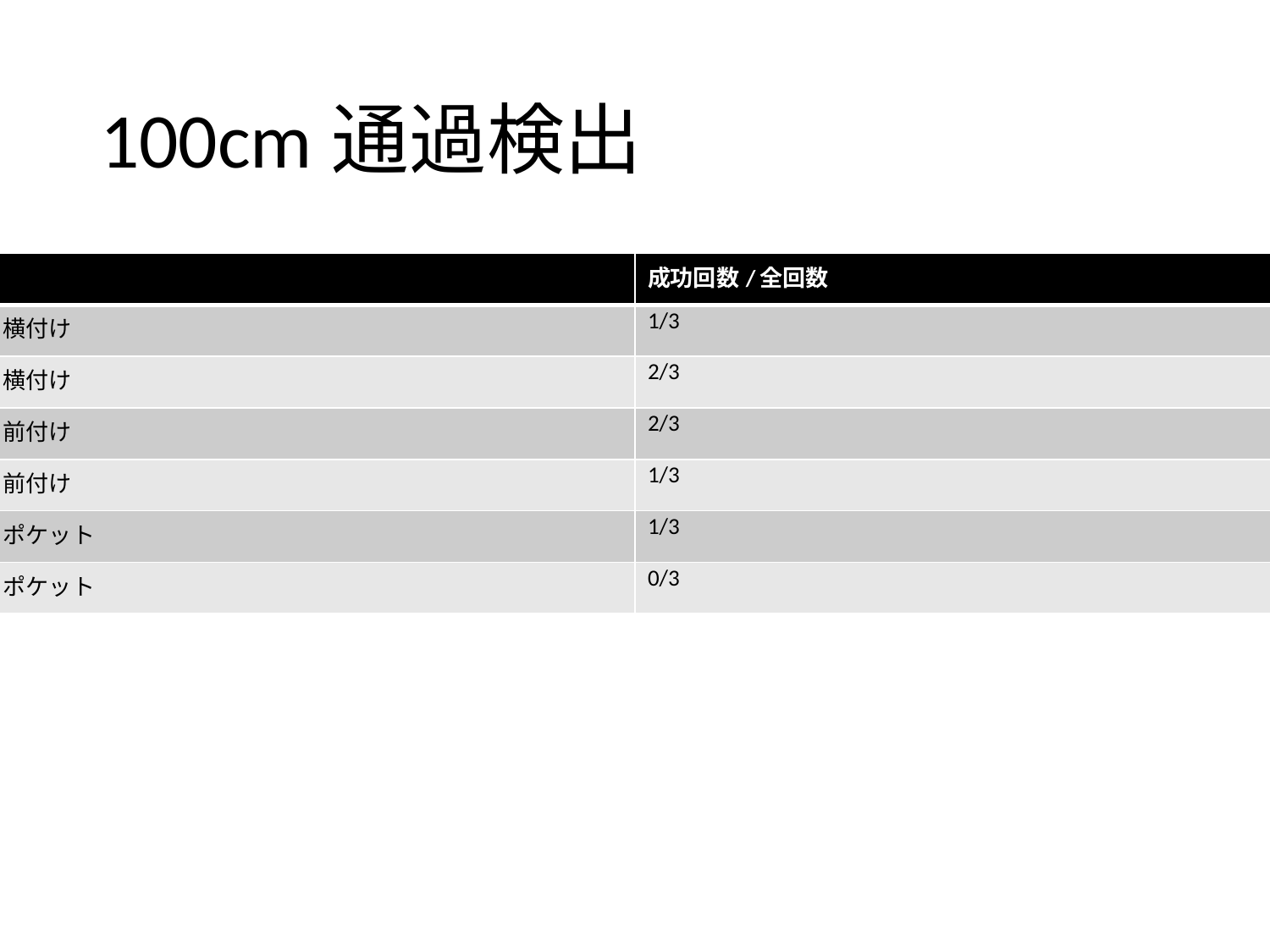

# 100cm通過検出
| 手法 | 成功回数/全回数 |
| --- | --- |
| 順方向,横付け | 1/3 |
| 逆方向,横付け | 2/3 |
| 順方向,前付け | 2/3 |
| 逆方向,前付け | 1/3 |
| 順方向;ポケット | 1/3 |
| 逆方向;ポケット | 0/3 |